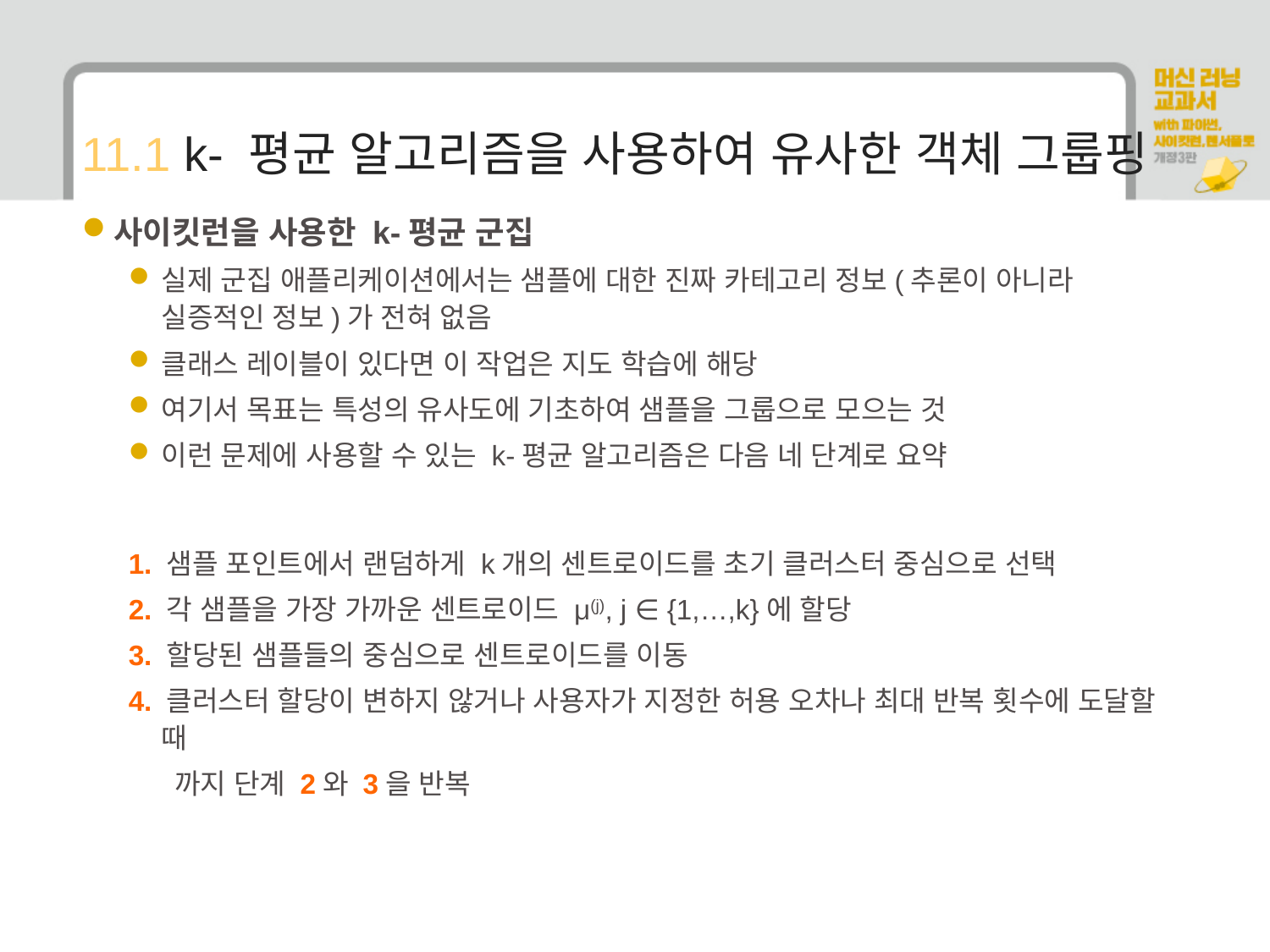

# 11.1 k- 평균 알고리즘을 사용하여 유사한 객체 그룹핑
사이킷런을 사용한 k-평균 군집
실제 군집 애플리케이션에서는 샘플에 대한 진짜 카테고리 정보(추론이 아니라 실증적인 정보)가 전혀 없음
클래스 레이블이 있다면 이 작업은 지도 학습에 해당
여기서 목표는 특성의 유사도에 기초하여 샘플을 그룹으로 모으는 것
이런 문제에 사용할 수 있는 k-평균 알고리즘은 다음 네 단계로 요약

1. 샘플 포인트에서 랜덤하게 k개의 센트로이드를 초기 클러스터 중심으로 선택
2. 각 샘플을 가장 가까운 센트로이드 μ(j), j ∈ {1,…,k}에 할당
3. 할당된 샘플들의 중심으로 센트로이드를 이동
4. 클러스터 할당이 변하지 않거나 사용자가 지정한 허용 오차나 최대 반복 횟수에 도달할 때
     까지 단계 2와 3을 반복